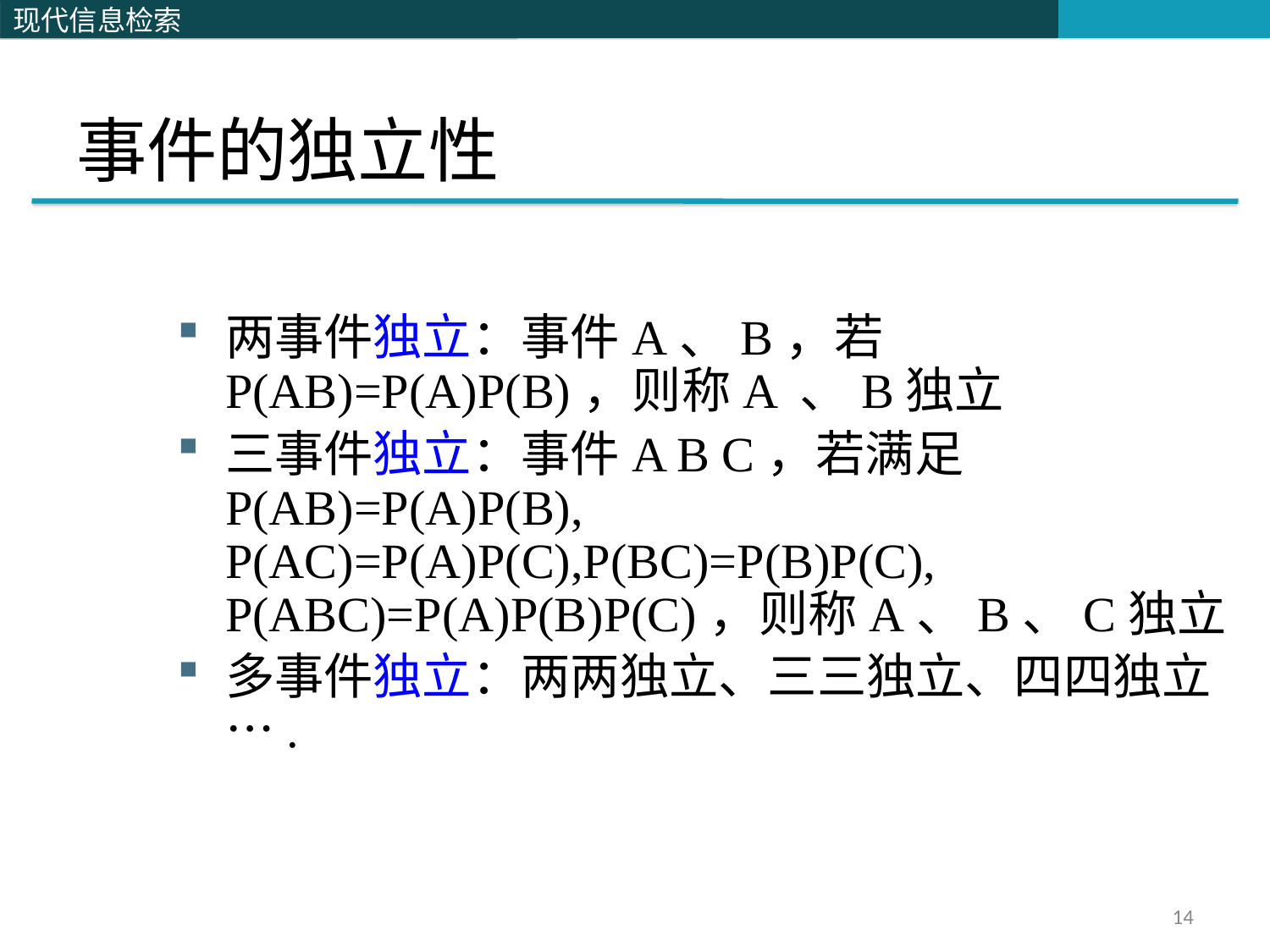

# 事件的独立性
两事件独立：事件A、B，若P(AB)=P(A)P(B)，则称A 、B独立
三事件独立：事件A B C，若满足P(AB)=P(A)P(B), P(AC)=P(A)P(C),P(BC)=P(B)P(C), P(ABC)=P(A)P(B)P(C)，则称A、B、C独立
多事件独立：两两独立、三三独立、四四独立….
14